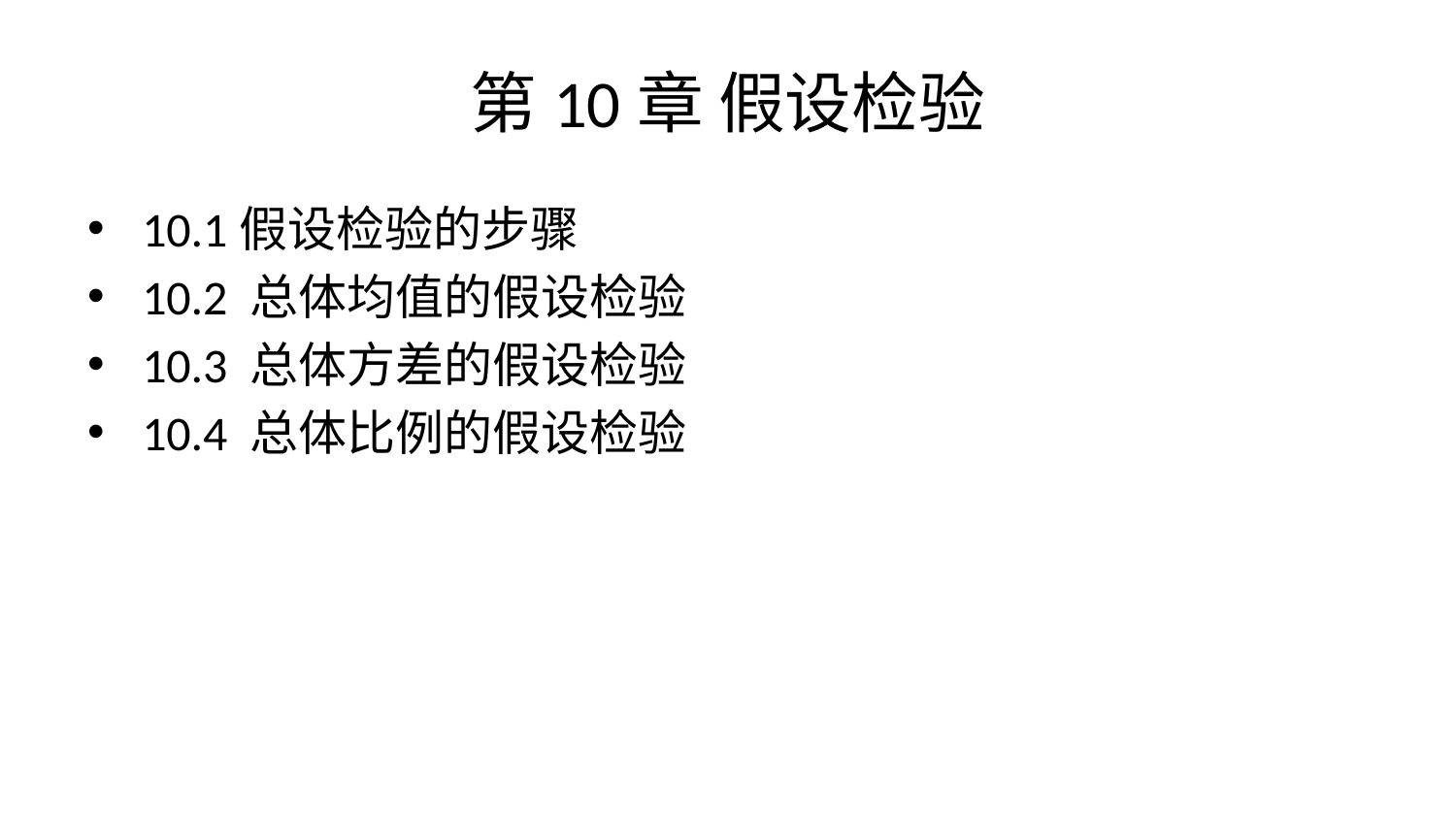

# 第10章 假设检验
10.1假设检验的步骤
10.2 总体均值的假设检验
10.3 总体方差的假设检验
10.4 总体比例的假设检验